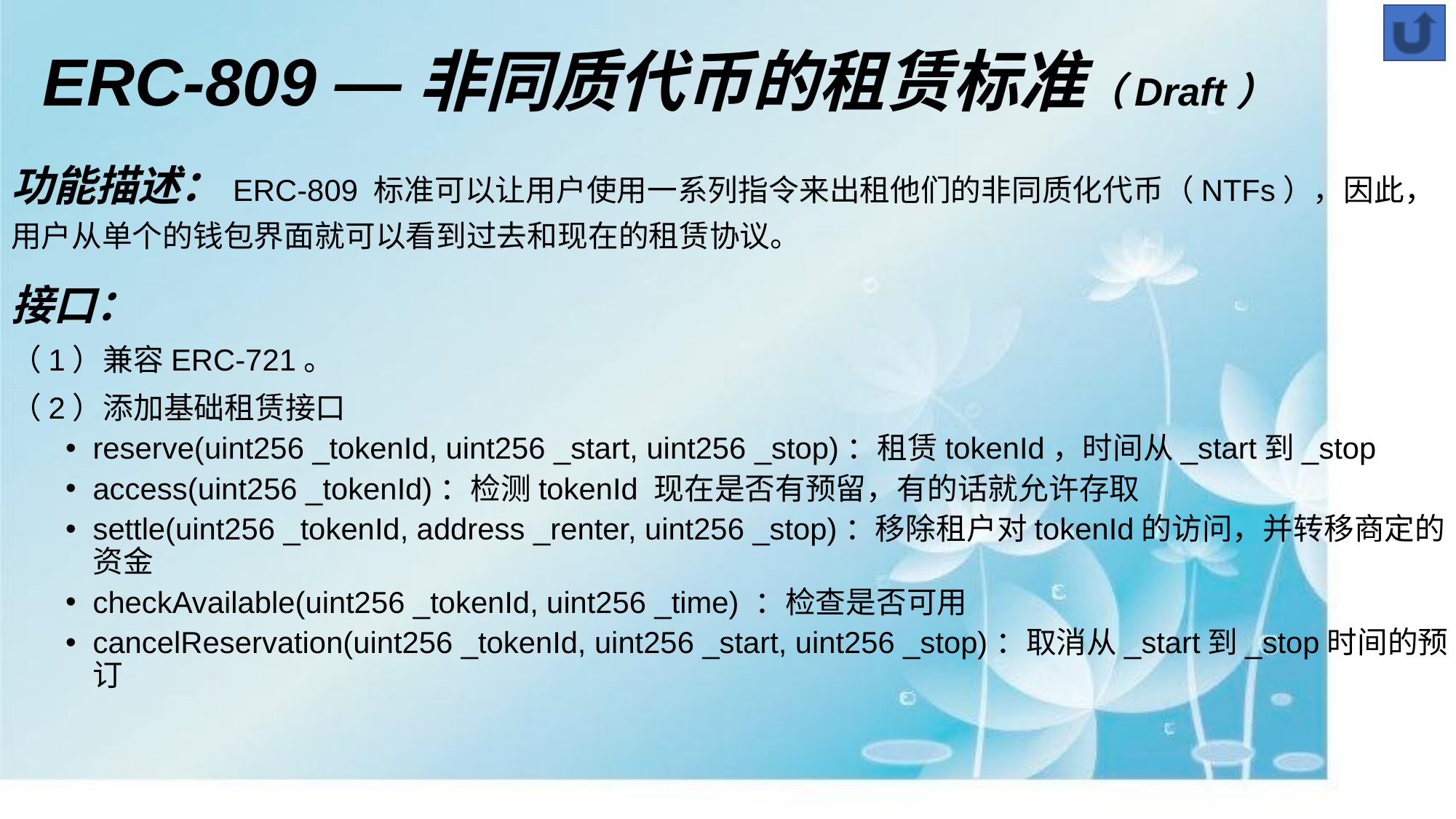

# ERC-809 —非同质代币的租赁标准（Draft）

功能描述：ERC-809 标准可以让用户使用一系列指令来出租他们的非同质化代币（NTFs），因此，用户从单个的钱包界面就可以看到过去和现在的租赁协议。
接口：
（1）兼容ERC-721。
（2）添加基础租赁接口
reserve(uint256 _tokenId, uint256 _start, uint256 _stop)：租赁tokenId，时间从_start到_stop
access(uint256 _tokenId)：检测tokenId 现在是否有预留，有的话就允许存取
settle(uint256 _tokenId, address _renter, uint256 _stop)：移除租户对tokenId的访问，并转移商定的资金
checkAvailable(uint256 _tokenId, uint256 _time) ：检查是否可用
cancelReservation(uint256 _tokenId, uint256 _start, uint256 _stop)：取消从_start到_stop时间的预订